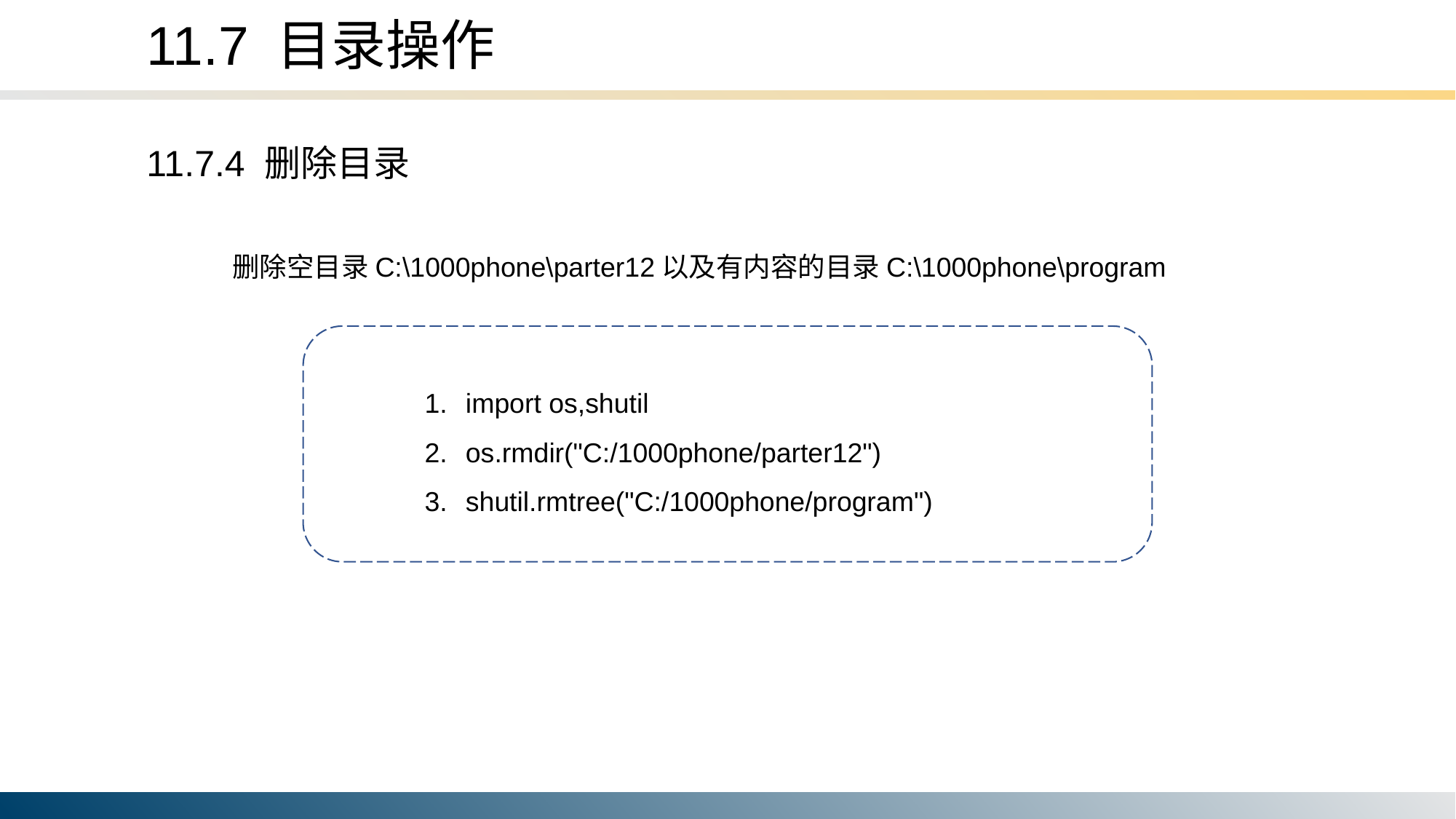

11.7 目录操作
11.7.4 删除目录
删除空目录C:\1000phone\parter12以及有内容的目录C:\1000phone\program

import os,shutil
os.rmdir("C:/1000phone/parter12")
shutil.rmtree("C:/1000phone/program")